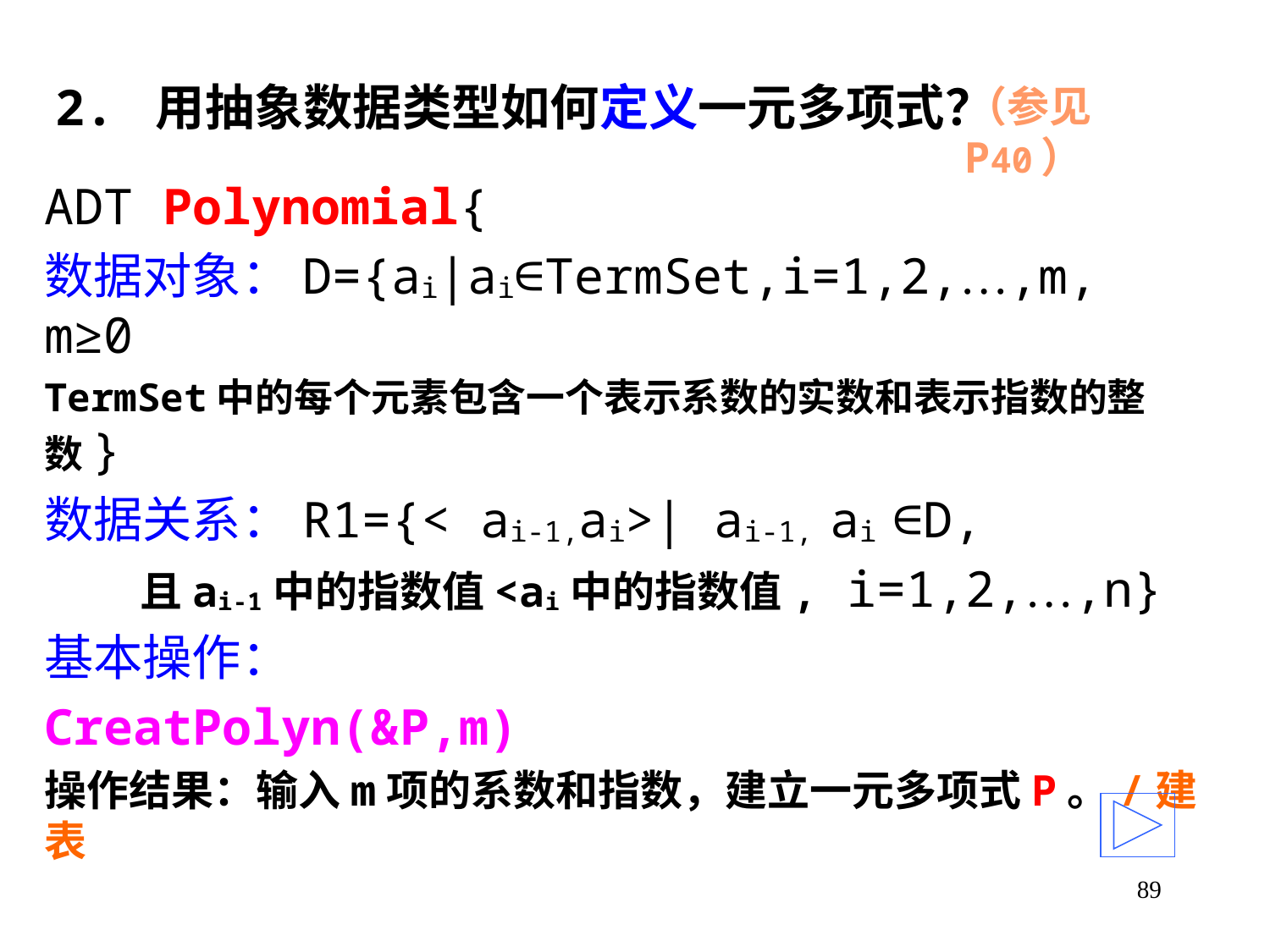

# 2. 用抽象数据类型如何定义一元多项式？
（参见P40）
ADT Polynomial{
数据对象：D={ai|ai∈TermSet,i=1,2,…,m, m≥0
TermSet中的每个元素包含一个表示系数的实数和表示指数的整数}
数据关系：R1={< ai-1,ai>| ai-1, ai ∈D,
         且ai-1中的指数值<ai中的指数值, i=1,2,…,n}
基本操作：
CreatPolyn(&P,m)
操作结果：输入m项的系数和指数，建立一元多项式P。/建表

89